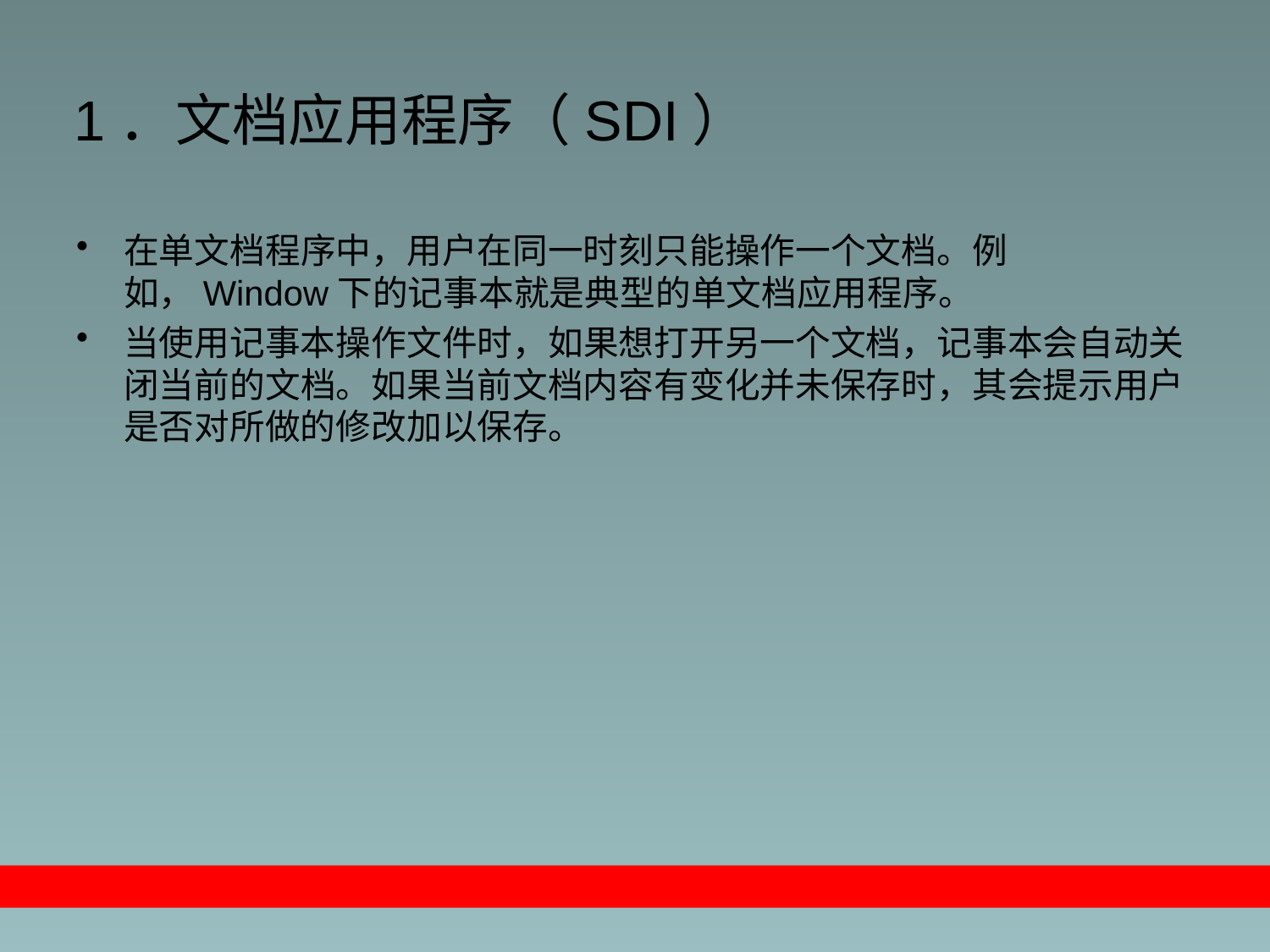

# 1．文档应用程序（SDI）
在单文档程序中，用户在同一时刻只能操作一个文档。例如，Window下的记事本就是典型的单文档应用程序。
当使用记事本操作文件时，如果想打开另一个文档，记事本会自动关闭当前的文档。如果当前文档内容有变化并未保存时，其会提示用户是否对所做的修改加以保存。